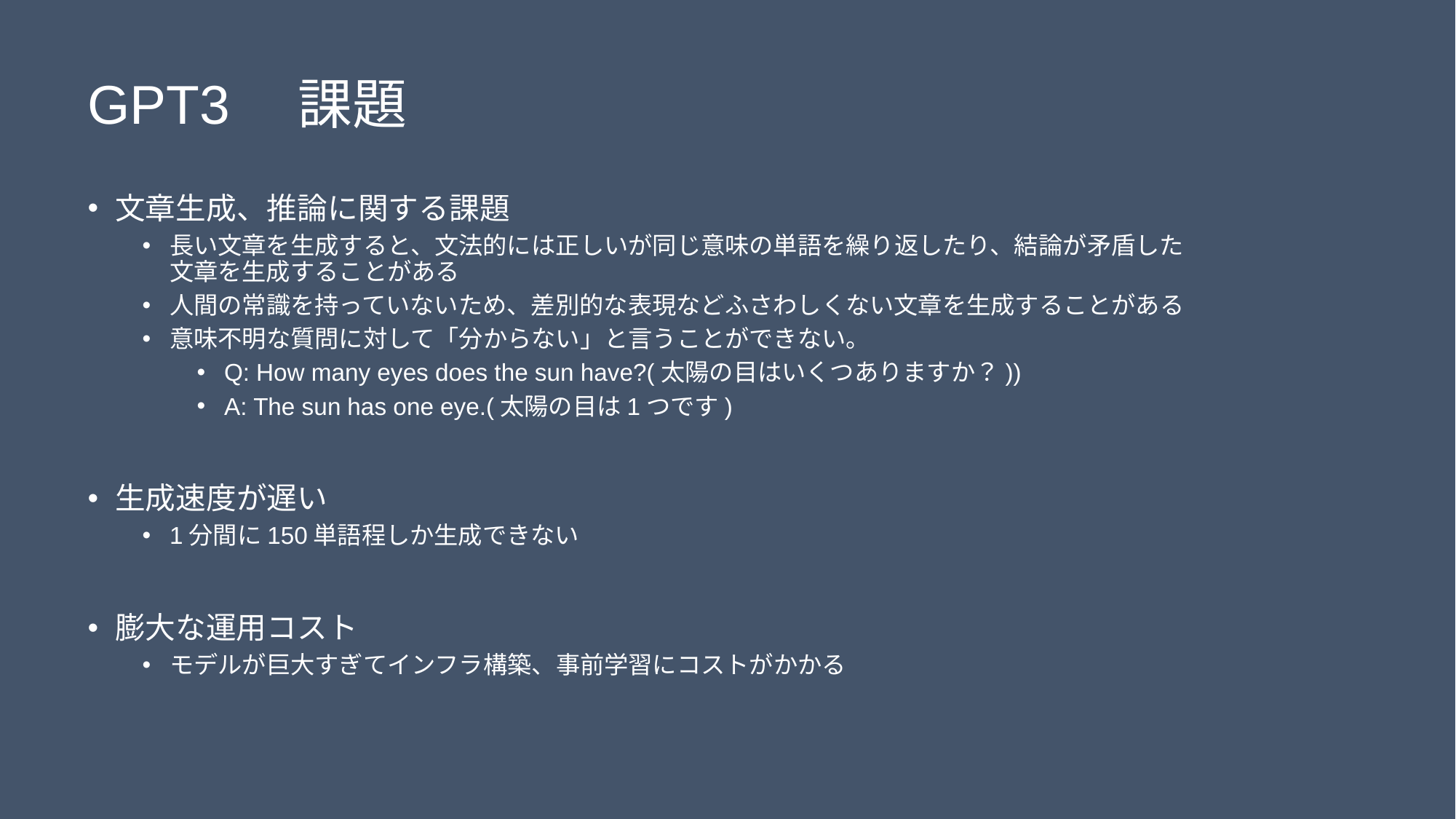

# GPT3　課題
文章生成、推論に関する課題
長い文章を生成すると、文法的には正しいが同じ意味の単語を繰り返したり、結論が矛盾した文章を生成することがある
人間の常識を持っていないため、差別的な表現などふさわしくない文章を生成することがある
意味不明な質問に対して「分からない」と言うことができない。
Q: How many eyes does the sun have?(太陽の目はいくつありますか？))
A: The sun has one eye.(太陽の目は1つです)

生成速度が遅い
1分間に150単語程しか生成できない

膨大な運用コスト
モデルが巨大すぎてインフラ構築、事前学習にコストがかかる